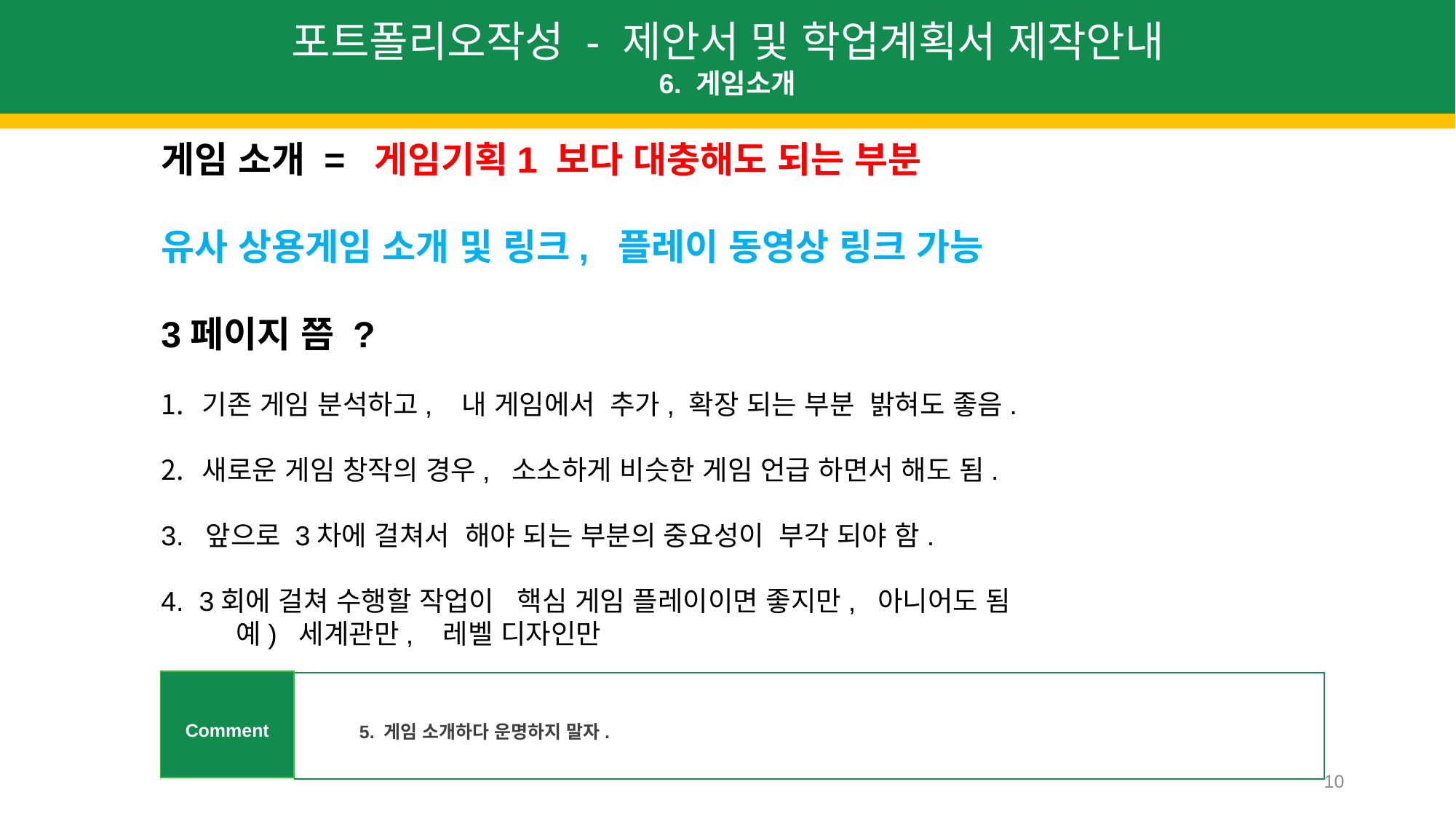

포트폴리오작성 - 제안서 및 학업계획서 제작안내
 6. 게임소개
게임 소개 =  게임기획1 보다 대충해도 되는 부분

유사 상용게임 소개 및 링크,  플레이 동영상 링크 가능

3페이지 쯤 ?

기존 게임 분석하고,   내 게임에서  추가, 확장 되는 부분  밝혀도 좋음.

새로운 게임 창작의 경우,  소소하게 비슷한 게임 언급 하면서 해도 됨.

3.  앞으로 3차에 걸쳐서  해야 되는 부분의 중요성이  부각 되야 함.

4.  3회에 걸쳐 수행할 작업이   핵심 게임 플레이이면 좋지만,  아니어도 됨
         예)  세계관만,   레벨 디자인만

Comment
5. 게임 소개하다 운명하지 말자.
10